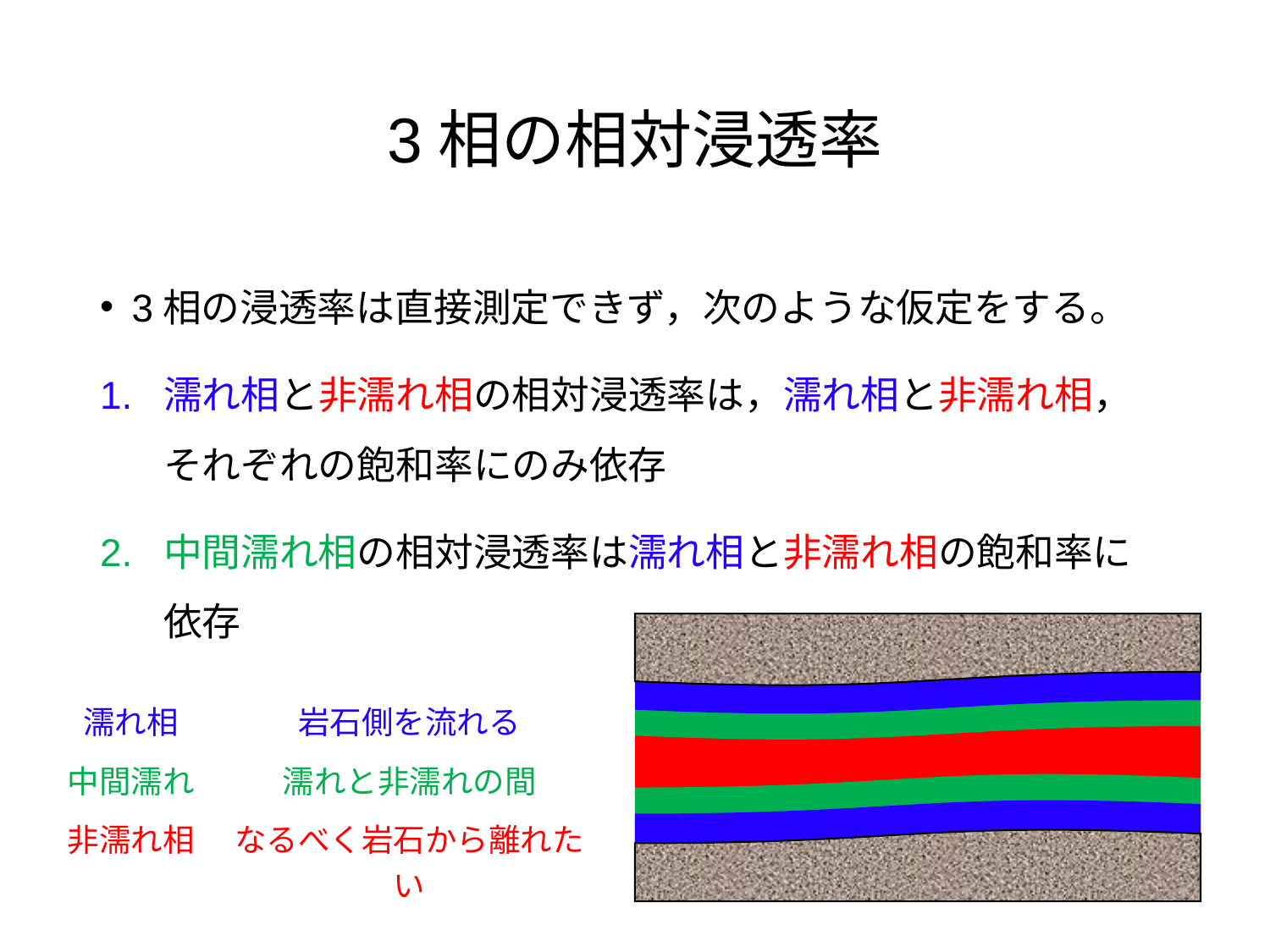

# 3相の相対浸透率
3相の浸透率は直接測定できず，次のような仮定をする。
濡れ相と非濡れ相の相対浸透率は，濡れ相と非濡れ相，それぞれの飽和率にのみ依存
中間濡れ相の相対浸透率は濡れ相と非濡れ相の飽和率に依存

| 濡れ相 | 岩石側を流れる |
| --- | --- |
| 中間濡れ | 濡れと非濡れの間 |
| 非濡れ相 | なるべく岩石から離れたい |